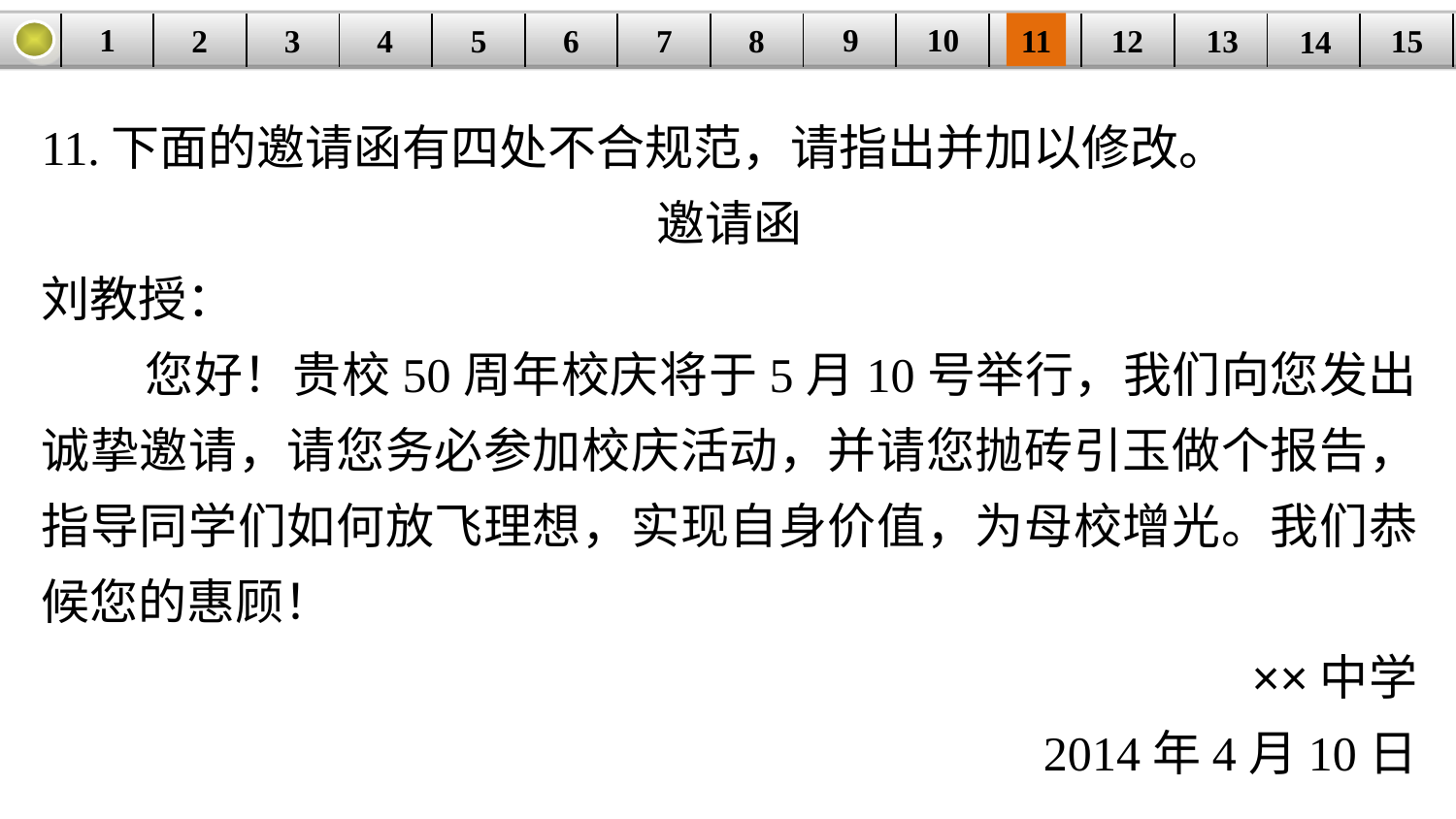

9
10
1
3
4
5
6
8
11
2
12
15
|  |  |  |  |  |  |  |  |  |  |  |  |  |  |  |
| --- | --- | --- | --- | --- | --- | --- | --- | --- | --- | --- | --- | --- | --- | --- |
7
13
14

11.下面的邀请函有四处不合规范，请指出并加以修改。
邀请函
刘教授：
        您好！贵校50周年校庆将于5月10号举行，我们向您发出诚挚邀请，请您务必参加校庆活动，并请您抛砖引玉做个报告，指导同学们如何放飞理想，实现自身价值，为母校增光。我们恭候您的惠顾！
××中学
2014年4月10日